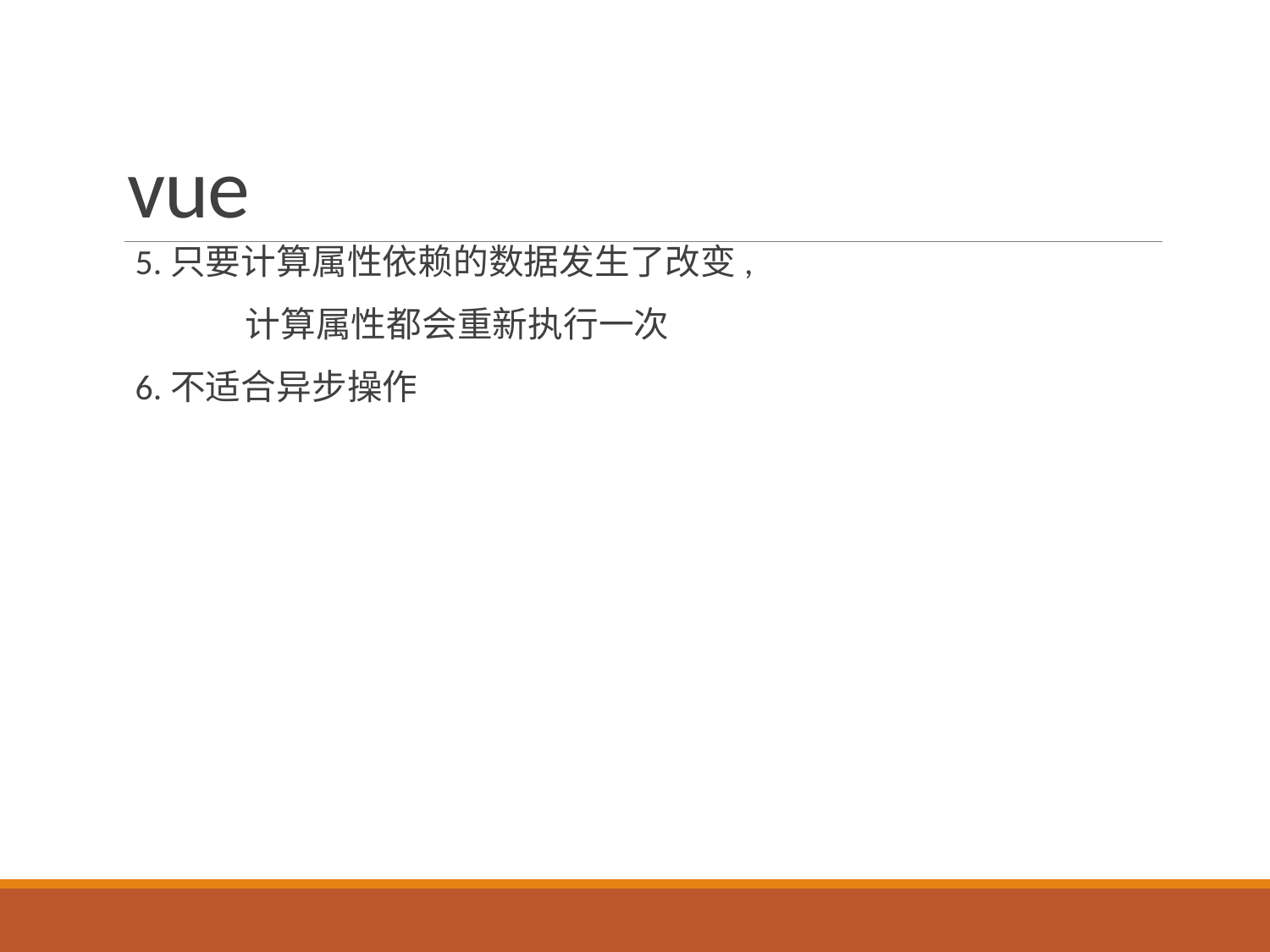

# vue
 5.只要计算属性依赖的数据发生了改变,
              计算属性都会重新执行一次
 6.不适合异步操作